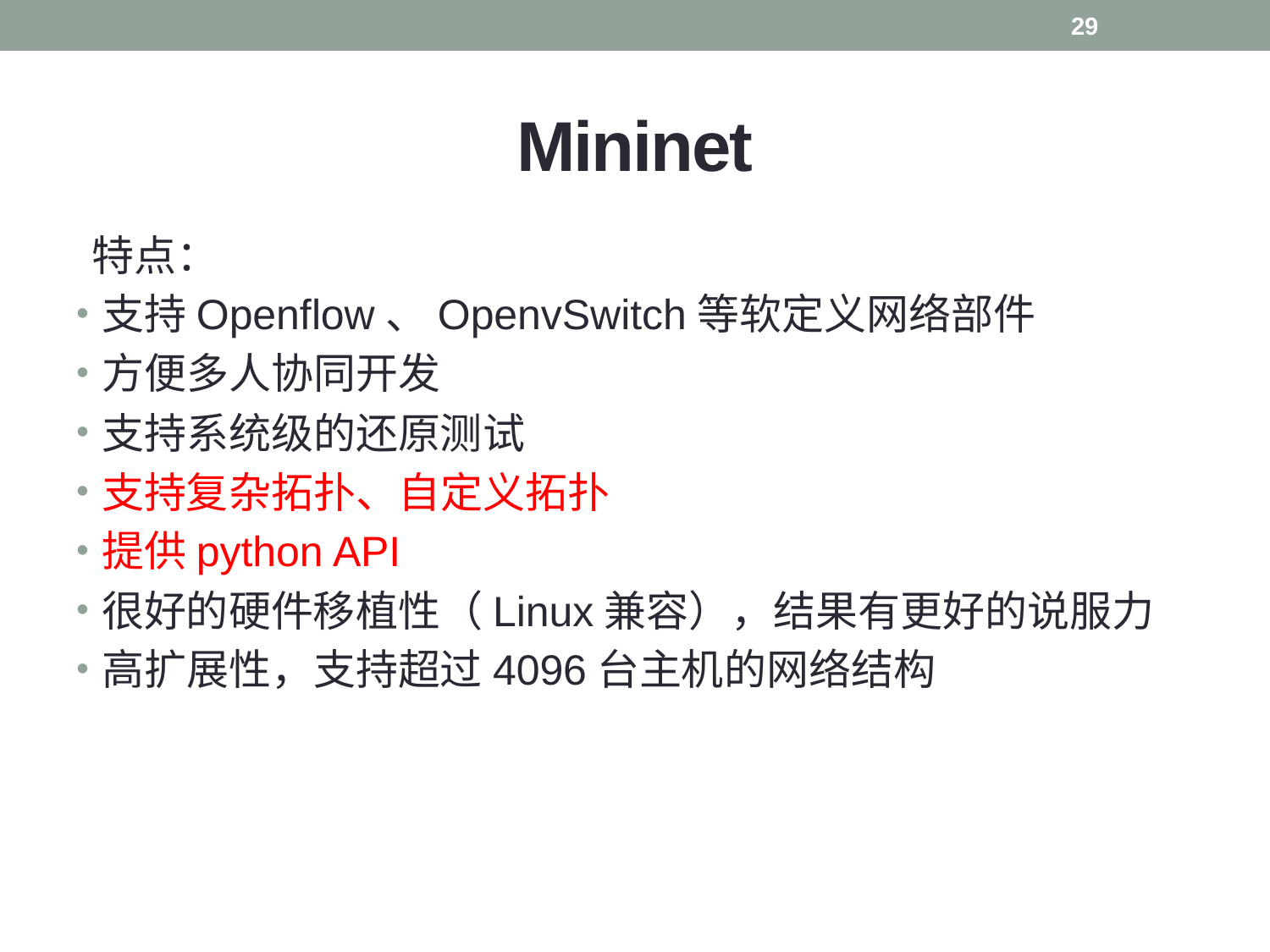

29
# Mininet
特点：
支持Openflow、OpenvSwitch等软定义网络部件
方便多人协同开发
支持系统级的还原测试
支持复杂拓扑、自定义拓扑
提供python API
很好的硬件移植性（Linux兼容），结果有更好的说服力
高扩展性，支持超过4096台主机的网络结构